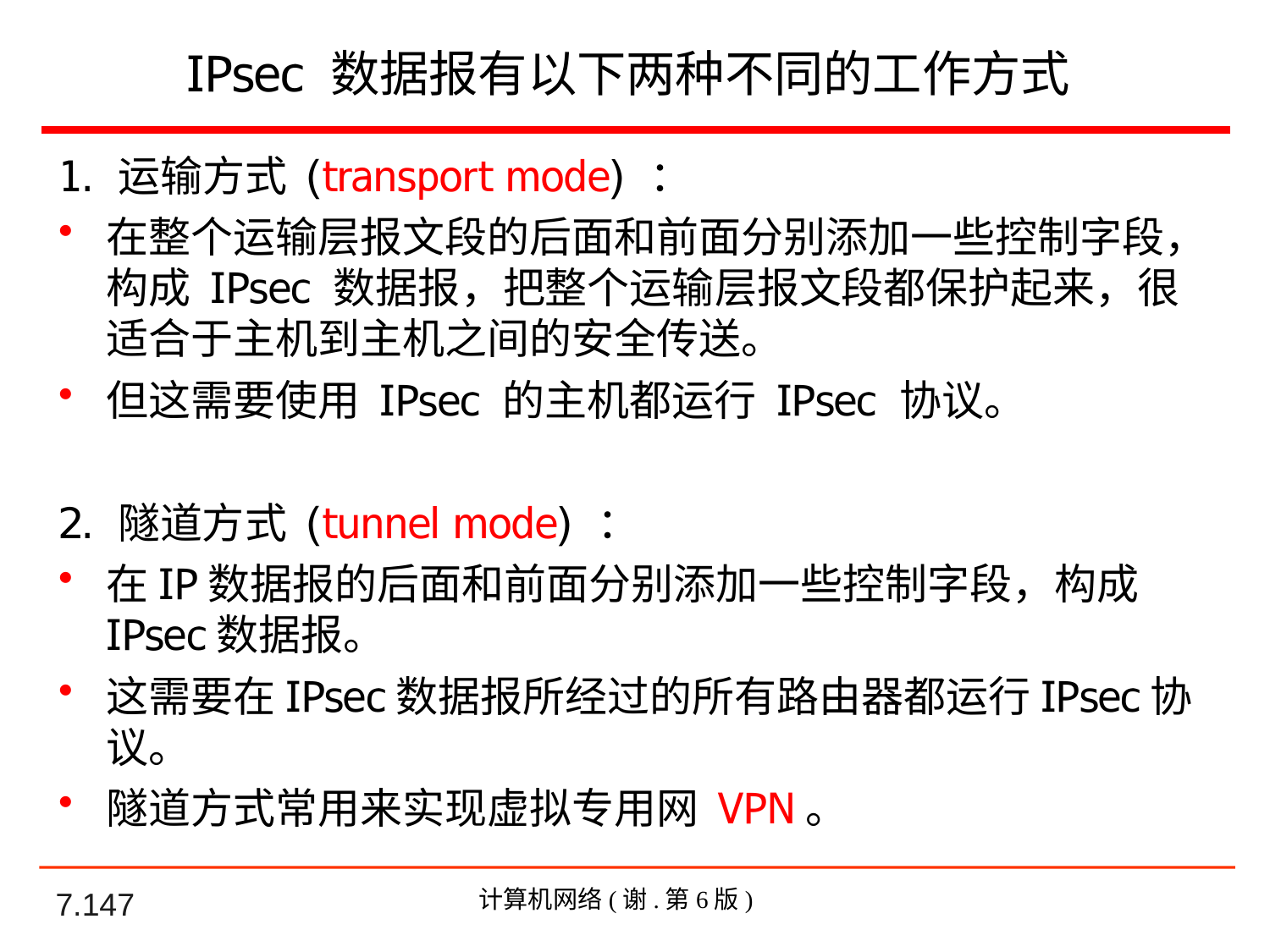

# IPsec 数据报有以下两种不同的工作方式
1. 运输方式 (transport mode) ：
在整个运输层报文段的后面和前面分别添加一些控制字段，构成 IPsec 数据报，把整个运输层报文段都保护起来，很适合于主机到主机之间的安全传送。
但这需要使用 IPsec 的主机都运行 IPsec 协议。

2. 隧道方式 (tunnel mode) ：
在IP数据报的后面和前面分别添加一些控制字段，构成 IPsec数据报。
这需要在IPsec数据报所经过的所有路由器都运行IPsec协议。
隧道方式常用来实现虚拟专用网 VPN。